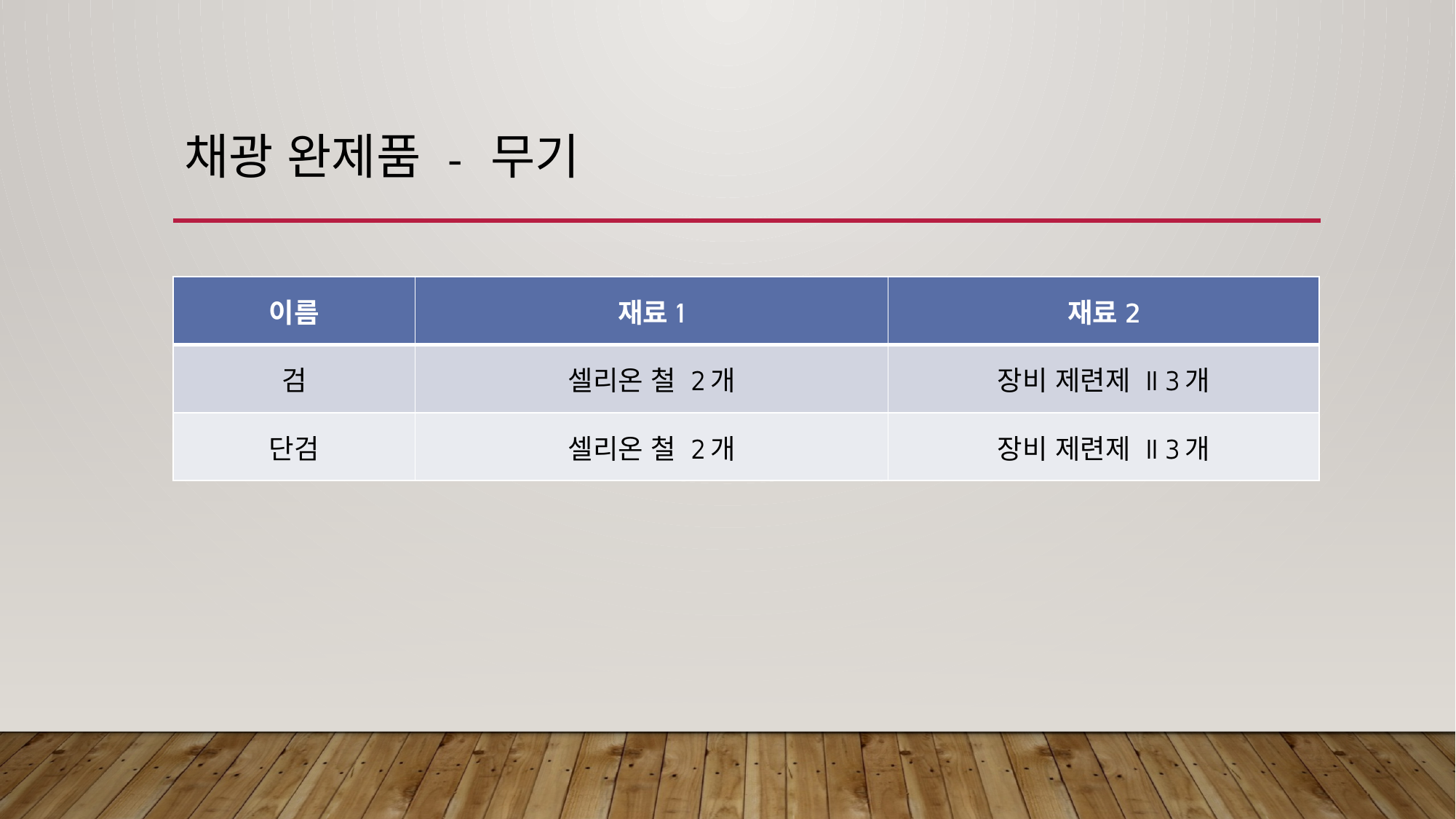

# 채광 완제품 - 무기
| 이름 | 재료1 | 재료2 |
| --- | --- | --- |
| 검 | 셀리온 철 2개 | 장비 제련제 II 3개 |
| 단검 | 셀리온 철 2개 | 장비 제련제 II 3개 |